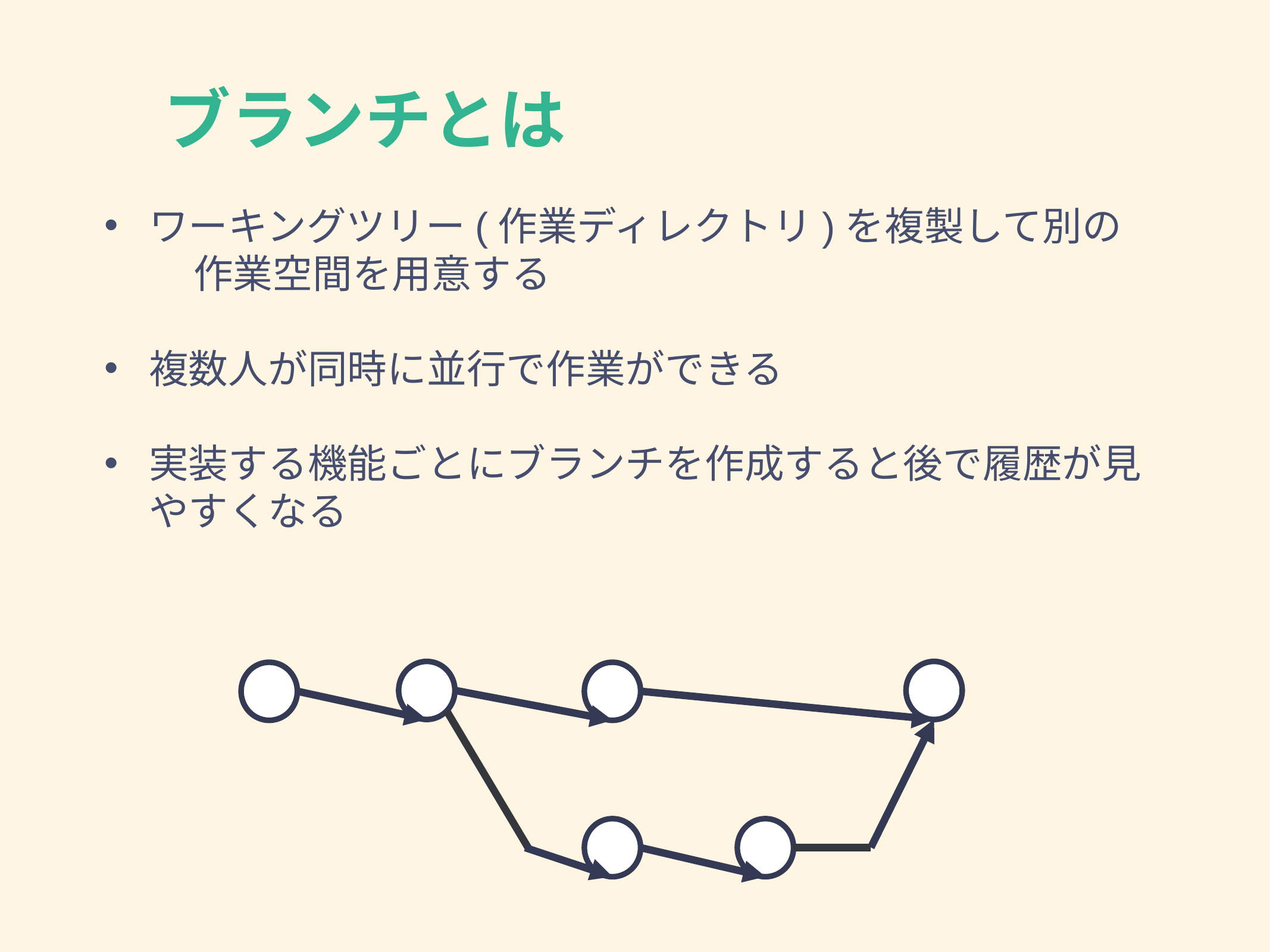

# ブランチとは
ワーキングツリー(作業ディレクトリ)を複製して別の
	作業空間を用意する

複数人が同時に並行で作業ができる

実装する機能ごとにブランチを作成すると後で履歴が見やすくなる